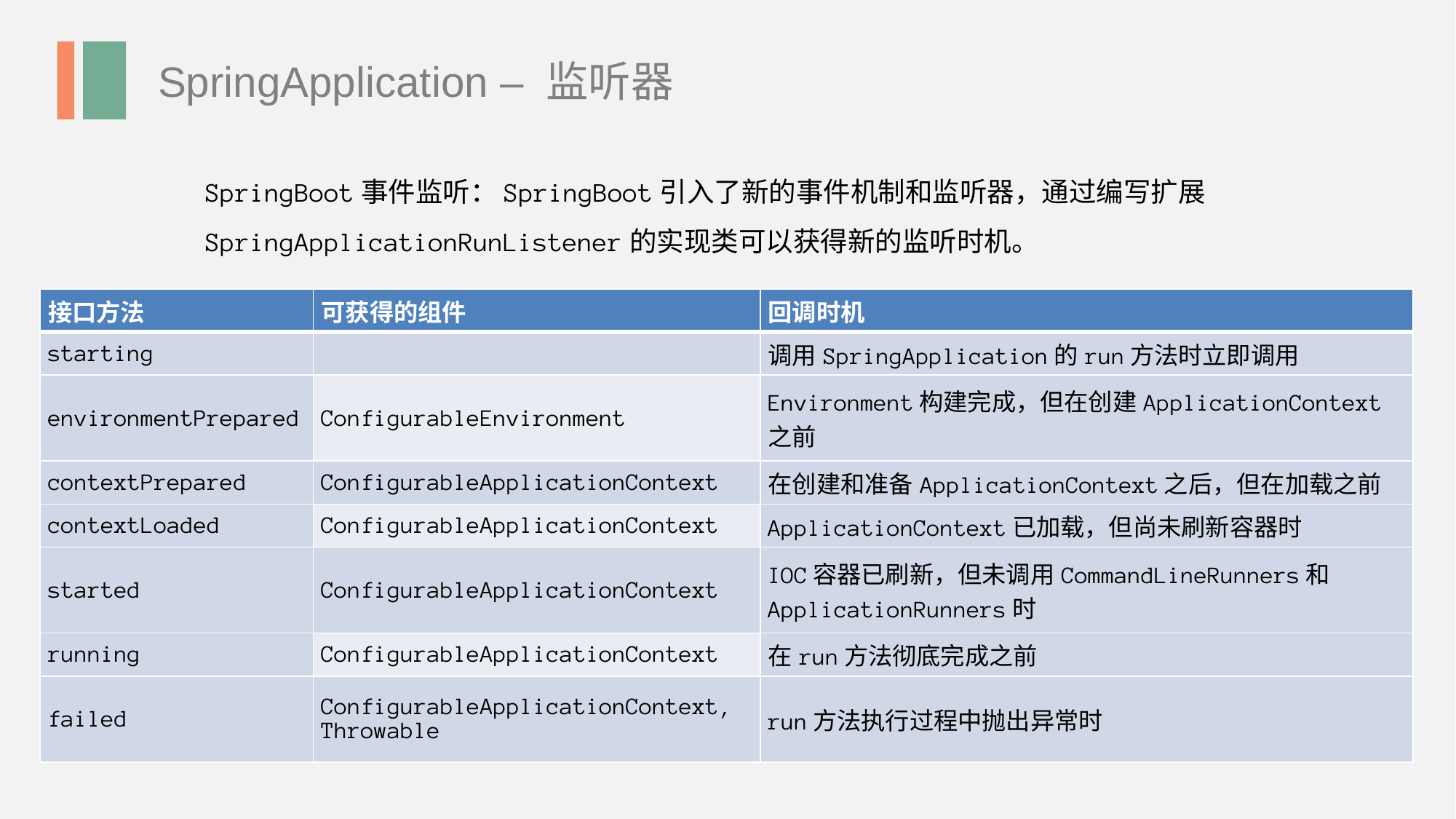

SpringApplication – 监听器
SpringBoot事件监听：SpringBoot引入了新的事件机制和监听器，通过编写扩展SpringApplicationRunListener的实现类可以获得新的监听时机。
| 接口方法 | 可获得的组件 | 回调时机 |
| --- | --- | --- |
| starting |  | 调用SpringApplication的run方法时立即调用 |
| environmentPrepared | ConfigurableEnvironment | Environment构建完成，但在创建ApplicationContext 之前 |
| contextPrepared | ConfigurableApplicationContext | 在创建和准备ApplicationContext之后，但在加载之前 |
| contextLoaded | ConfigurableApplicationContext | ApplicationContext已加载，但尚未刷新容器时 |
| started | ConfigurableApplicationContext | IOC容器已刷新，但未调用CommandLineRunners和ApplicationRunners时 |
| running | ConfigurableApplicationContext | 在run方法彻底完成之前 |
| failed | ConfigurableApplicationContext, Throwable | run方法执行过程中抛出异常时 |